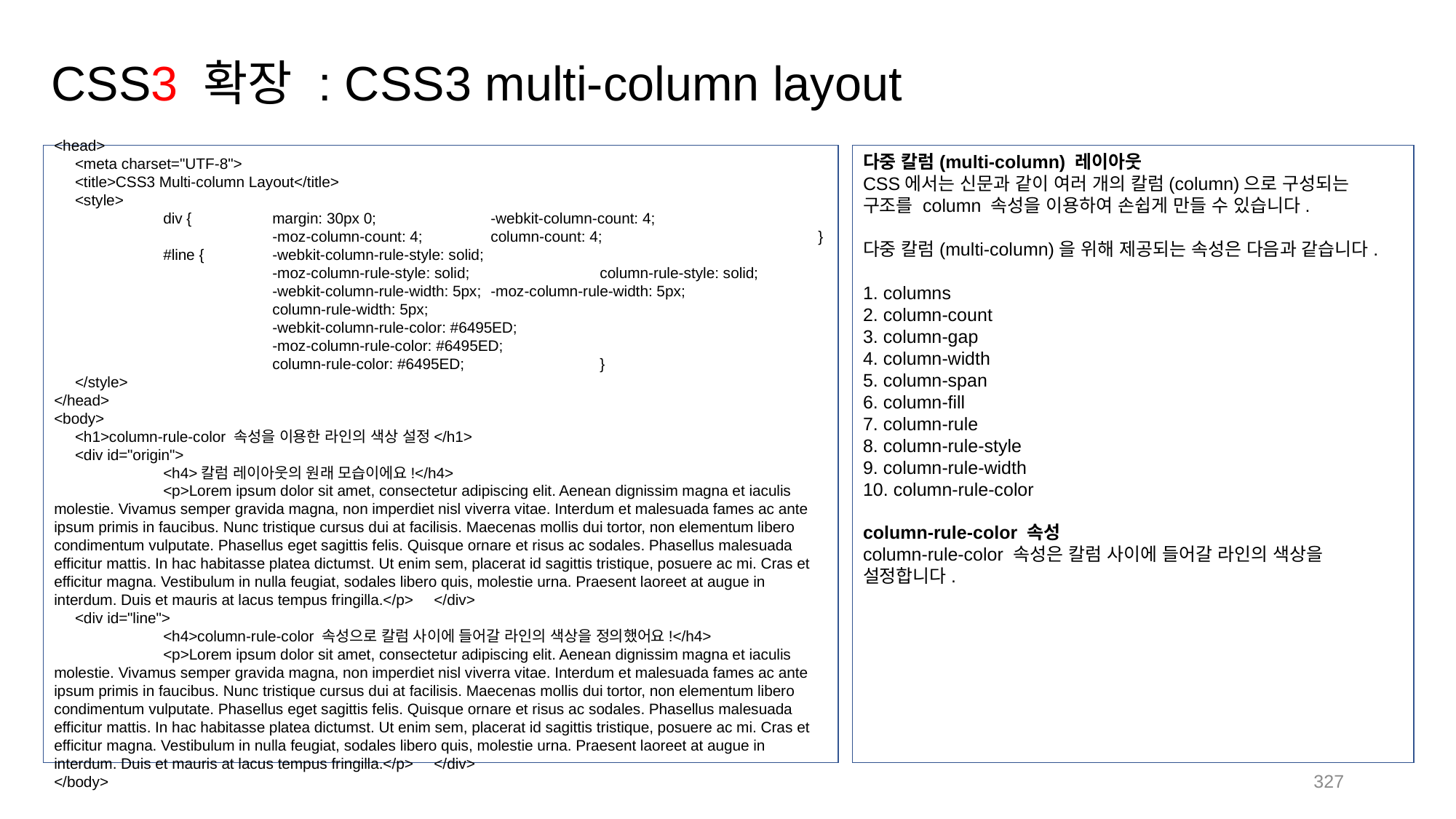

# CSS3 확장 : CSS3 multi-column layout

<head>
     <meta charset="UTF-8">
     <title>CSS3 Multi-column Layout</title>
     <style>
	div {	margin: 30px 0;		-webkit-column-count: 4;
		-moz-column-count: 4;	column-count: 4;		}
	#line {	-webkit-column-rule-style: solid;
		-moz-column-rule-style: solid;		column-rule-style: solid;
		-webkit-column-rule-width: 5px;	-moz-column-rule-width: 5px;
		column-rule-width: 5px;
		-webkit-column-rule-color: #6495ED;
		-moz-column-rule-color: #6495ED;
		column-rule-color: #6495ED;		}
     </style>
</head>
<body>
     <h1>column-rule-color 속성을 이용한 라인의 색상 설정</h1>
     <div id="origin">
	<h4>칼럼 레이아웃의 원래 모습이에요!</h4>
	<p>Lorem ipsum dolor sit amet, consectetur adipiscing elit. Aenean dignissim magna et iaculis molestie. Vivamus semper gravida magna, non imperdiet nisl viverra vitae. Interdum et malesuada fames ac ante ipsum primis in faucibus. Nunc tristique cursus dui at facilisis. Maecenas mollis dui tortor, non elementum libero condimentum vulputate. Phasellus eget sagittis felis. Quisque ornare et risus ac sodales. Phasellus malesuada efficitur mattis. In hac habitasse platea dictumst. Ut enim sem, placerat id sagittis tristique, posuere ac mi. Cras et efficitur magna. Vestibulum in nulla feugiat, sodales libero quis, molestie urna. Praesent laoreet at augue in interdum. Duis et mauris at lacus tempus fringilla.</p>     </div>
     <div id="line">
	<h4>column-rule-color 속성으로 칼럼 사이에 들어갈 라인의 색상을 정의했어요!</h4>
	<p>Lorem ipsum dolor sit amet, consectetur adipiscing elit. Aenean dignissim magna et iaculis molestie. Vivamus semper gravida magna, non imperdiet nisl viverra vitae. Interdum et malesuada fames ac ante ipsum primis in faucibus. Nunc tristique cursus dui at facilisis. Maecenas mollis dui tortor, non elementum libero condimentum vulputate. Phasellus eget sagittis felis. Quisque ornare et risus ac sodales. Phasellus malesuada efficitur mattis. In hac habitasse platea dictumst. Ut enim sem, placerat id sagittis tristique, posuere ac mi. Cras et efficitur magna. Vestibulum in nulla feugiat, sodales libero quis, molestie urna. Praesent laoreet at augue in interdum. Duis et mauris at lacus tempus fringilla.</p>     </div>
</body>
다중 칼럼(multi-column) 레이아웃
CSS에서는 신문과 같이 여러 개의 칼럼(column)으로 구성되는 구조를 column 속성을 이용하여 손쉽게 만들 수 있습니다.

다중 칼럼(multi-column)을 위해 제공되는 속성은 다음과 같습니다.

1. columns
2. column-count
3. column-gap
4. column-width
5. column-span
6. column-fill
7. column-rule
8. column-rule-style
9. column-rule-width
10. column-rule-color

column-rule-color 속성
column-rule-color 속성은 칼럼 사이에 들어갈 라인의 색상을 설정합니다.

327